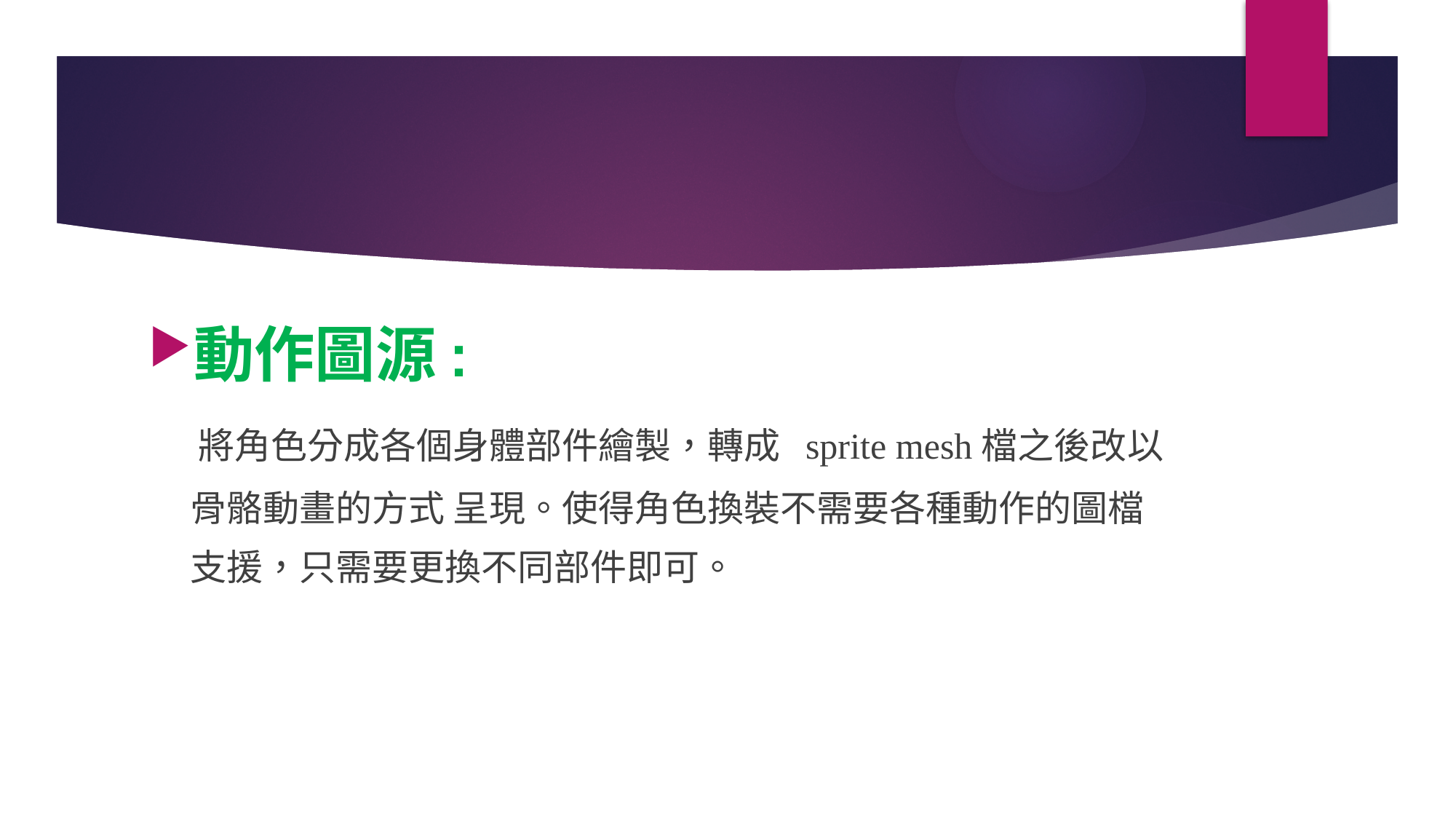

#
動作圖源:
   將角色分成各個身體部件繪製，轉成  sprite mesh檔之後改以
    骨骼動畫的方式 呈現。使得角色換裝不需要各種動作的圖檔
    支援，只需要更換不同部件即可。